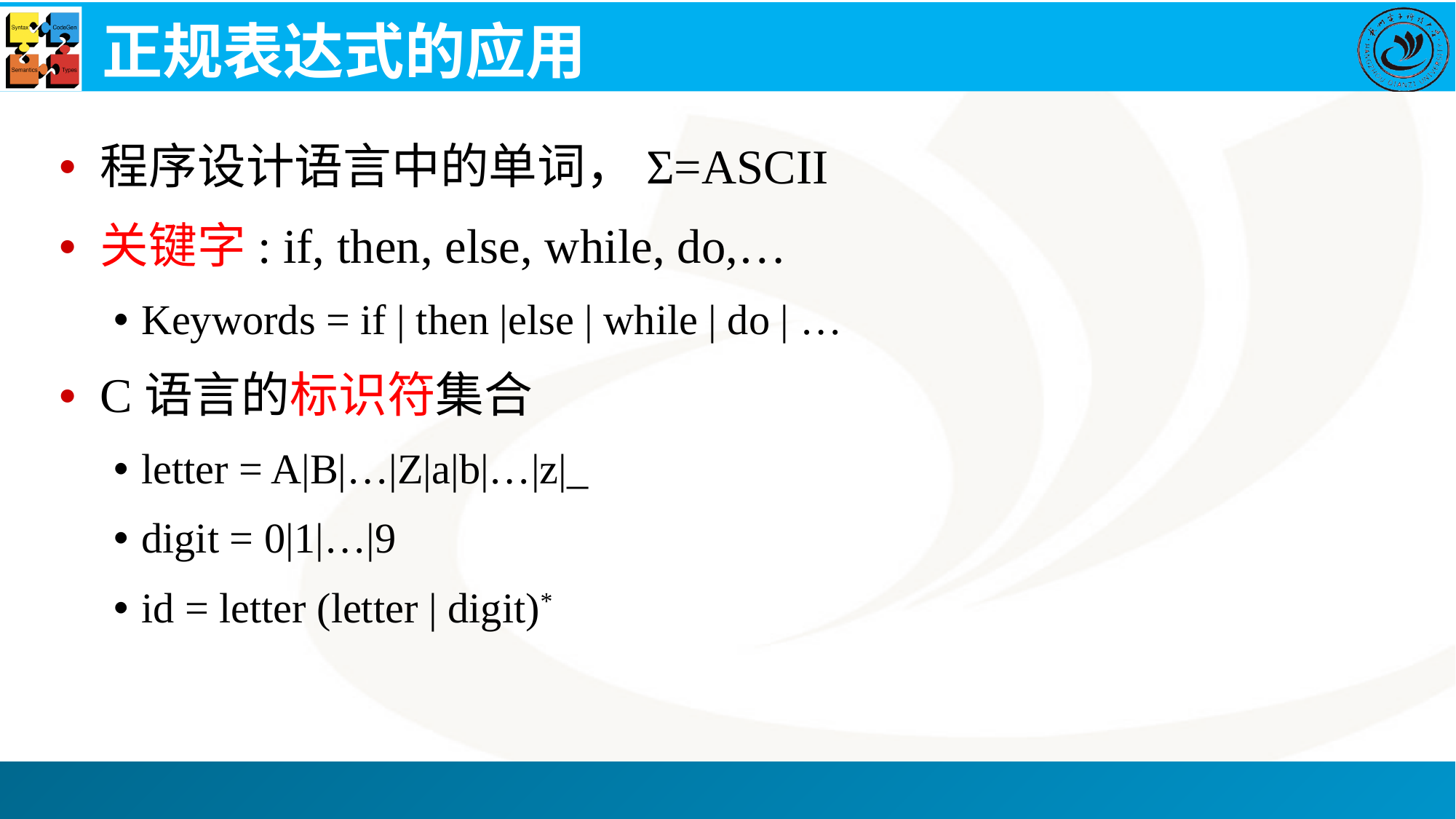

# 正规表达式的应用
程序设计语言中的单词，Σ=ASCII
关键字: if, then, else, while, do,…
Keywords = if | then |else | while | do | …
C语言的标识符集合
letter = A|B|…|Z|a|b|…|z|_
digit = 0|1|…|9
id = letter (letter | digit)*
16